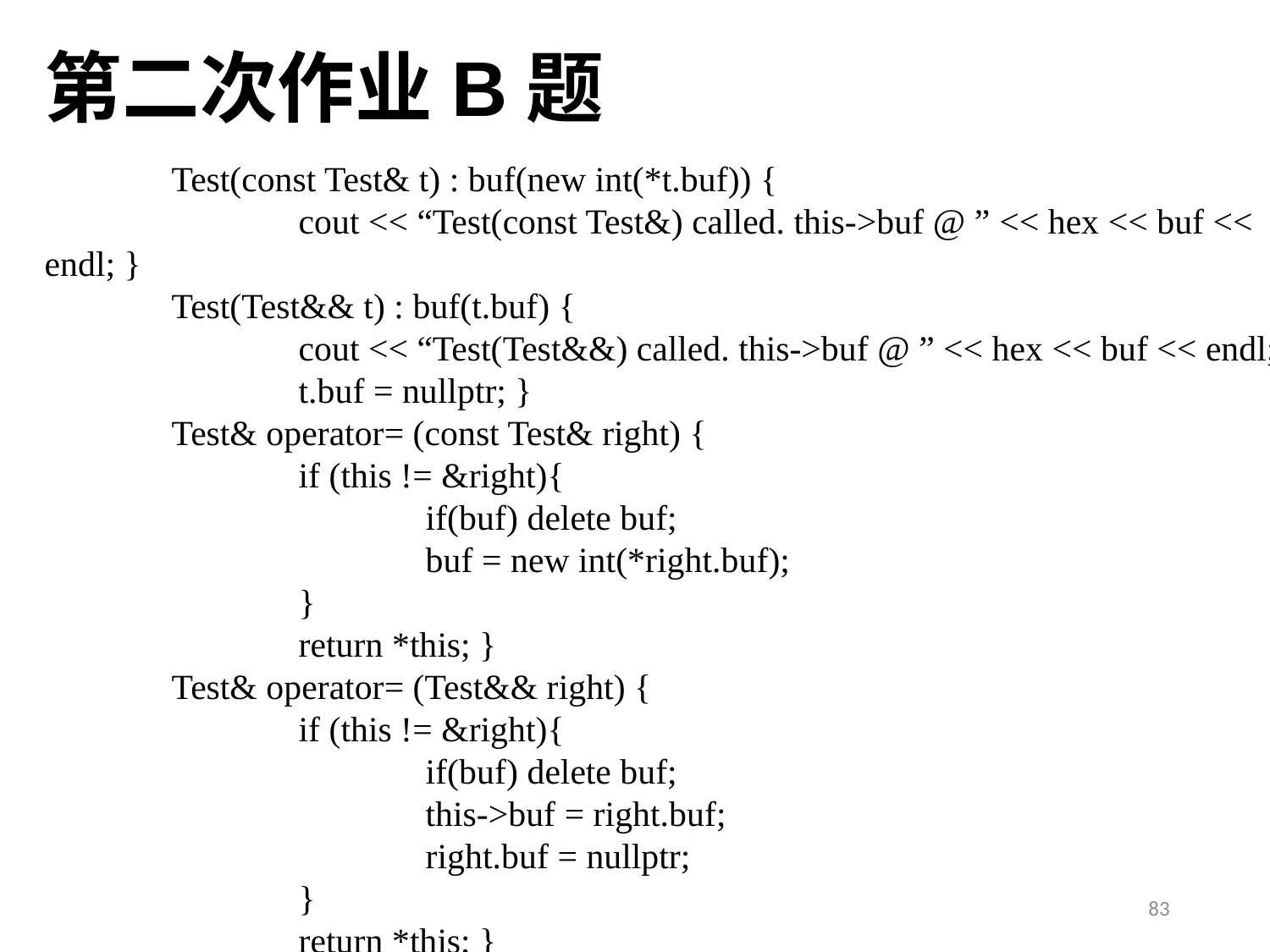

第二次作业B题
	Test(const Test& t) : buf(new int(*t.buf)) {
		cout << “Test(const Test&) called. this->buf @ ” << hex << buf << endl; }
	Test(Test&& t) : buf(t.buf) {
		cout << “Test(Test&&) called. this->buf @ ” << hex << buf << endl;
		t.buf = nullptr; }
	Test& operator= (const Test& right) {
		if (this != &right){
			if(buf) delete buf;
			buf = new int(*right.buf);
		}
		return *this; }
	Test& operator= (Test&& right) {
		if (this != &right){
			if(buf) delete buf;
			this->buf = right.buf;
			right.buf = nullptr;
		}
		return *this; }

83